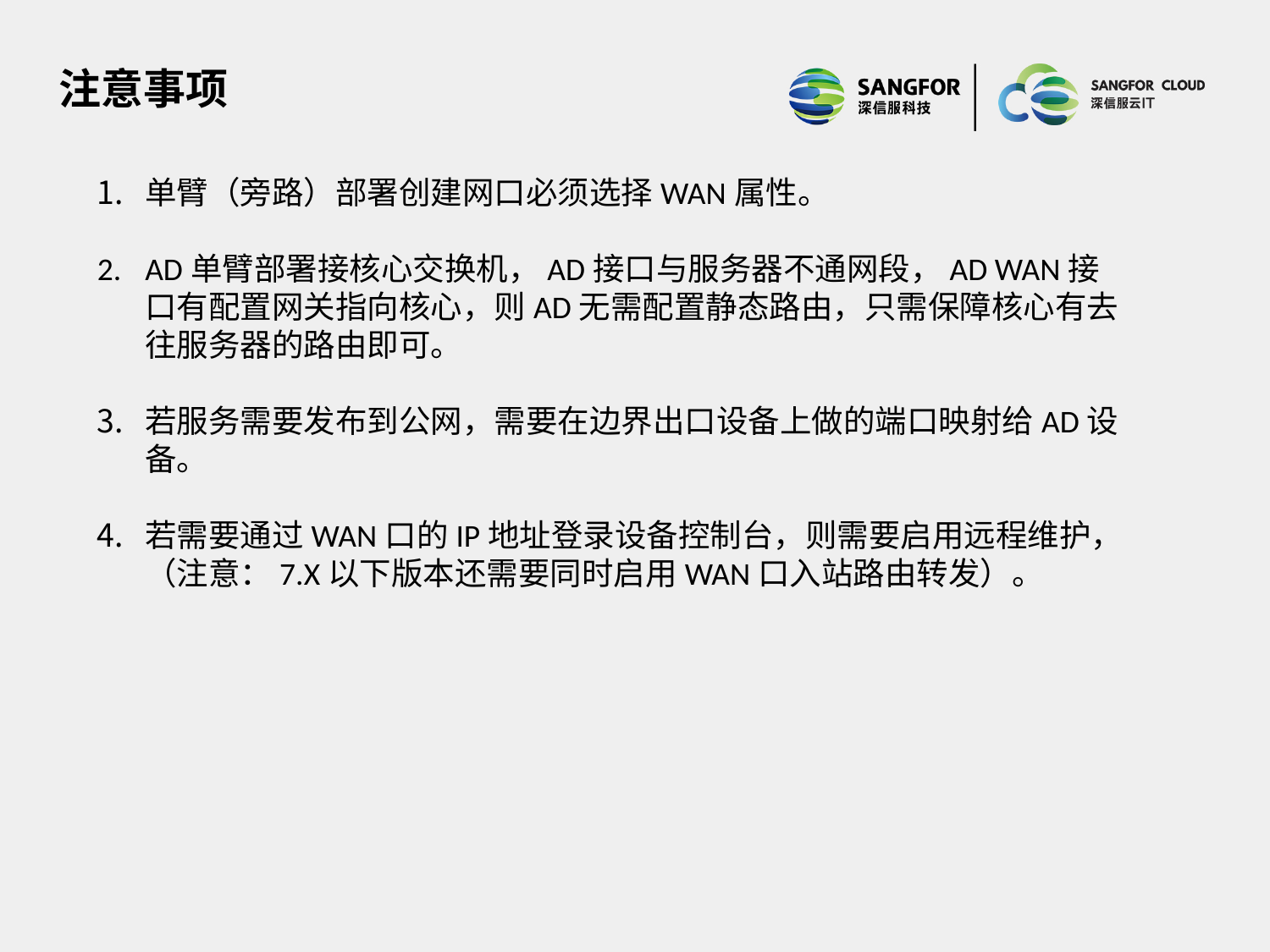

注意事项
单臂（旁路）部署创建网口必须选择WAN属性。

AD单臂部署接核心交换机，AD接口与服务器不通网段，AD WAN接口有配置网关指向核心，则AD无需配置静态路由，只需保障核心有去往服务器的路由即可。

若服务需要发布到公网，需要在边界出口设备上做的端口映射给AD设备。

若需要通过WAN口的IP地址登录设备控制台，则需要启用远程维护，（注意：7.X以下版本还需要同时启用WAN口入站路由转发）。